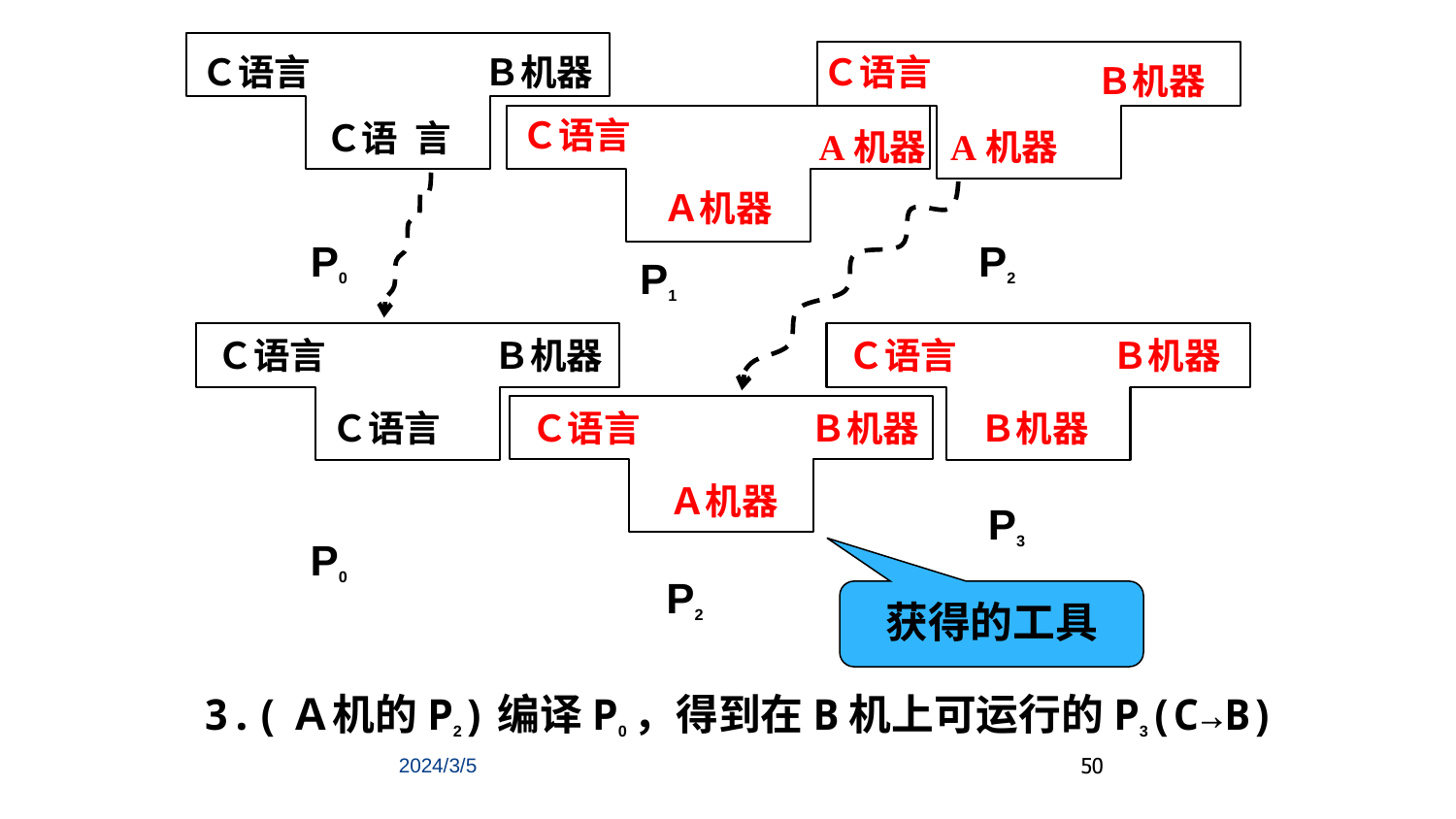

Ｃ语言
Ｂ机器
Ｃ语言

Ｂ机器

Ｃ语言
Ｃ语  言
A机器
A机器

Ａ机器

P0
P2
P1

Ｃ语言
Ｂ机器
Ｃ语言
Ｂ机器

Ｃ语言
Ｃ语言
Ｂ机器
Ｂ机器
Ａ机器
P3
P0
P2
获得的工具
3.(Ａ机的P2)编译P0，得到在B机上可运行的P3(C→B)
2024/3/5
50